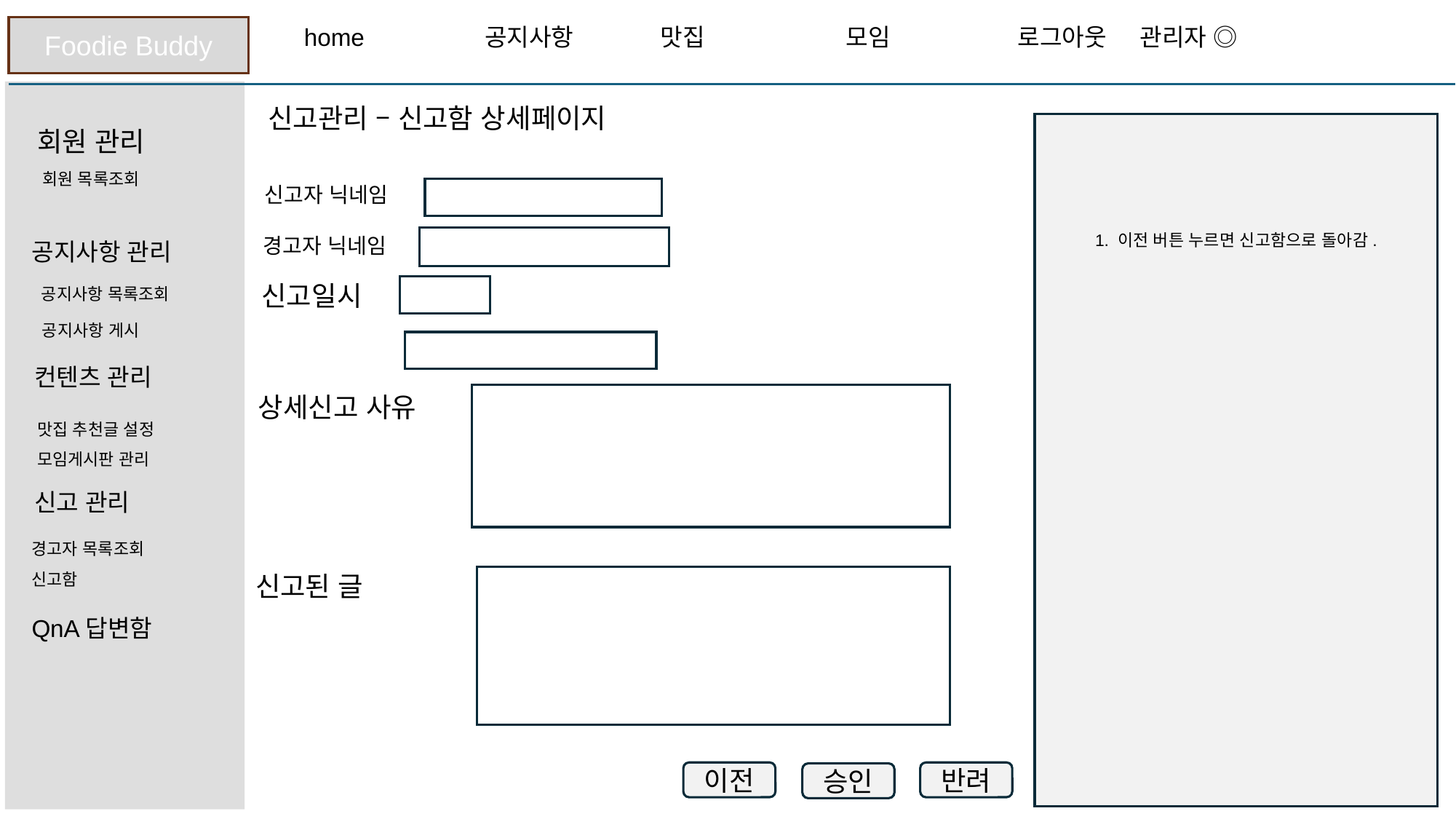

Foodie Buddy
        home                 공지사항             맛집                     모임                   로그아웃     관리자 ◎

신고관리 – 신고함 상세페이지

1. 이전 버튼 누르면 신고함으로 돌아감.

회원 관리
회원 목록조회
신고자 닉네임

경고자 닉네임

공지사항 관리
신고일시

공지사항 목록조회
공지사항 게시

컨텐츠 관리
상세신고 사유

맛집 추천글 설정
모임게시판 관리
신고 관리
경고자 목록조회
신고함
신고된 글

QnA답변함
이전
반려
승인